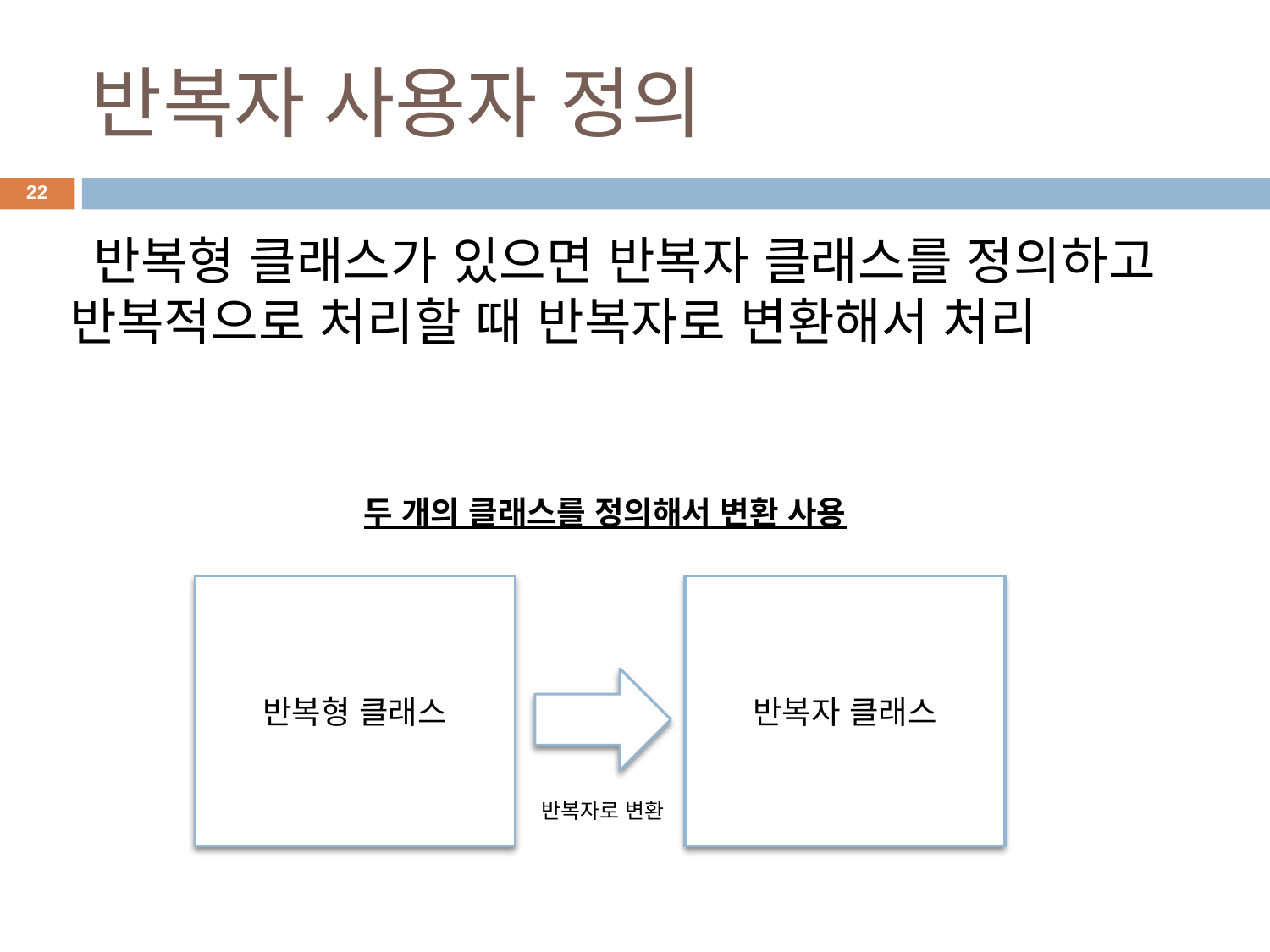

# 반복자 사용자 정의
22
 반복형 클래스가 있으면 반복자 클래스를 정의하고 반복적으로 처리할 때 반복자로 변환해서 처리
두 개의 클래스를 정의해서 변환 사용
반복형 클래스
반복자 클래스

반복자로 변환